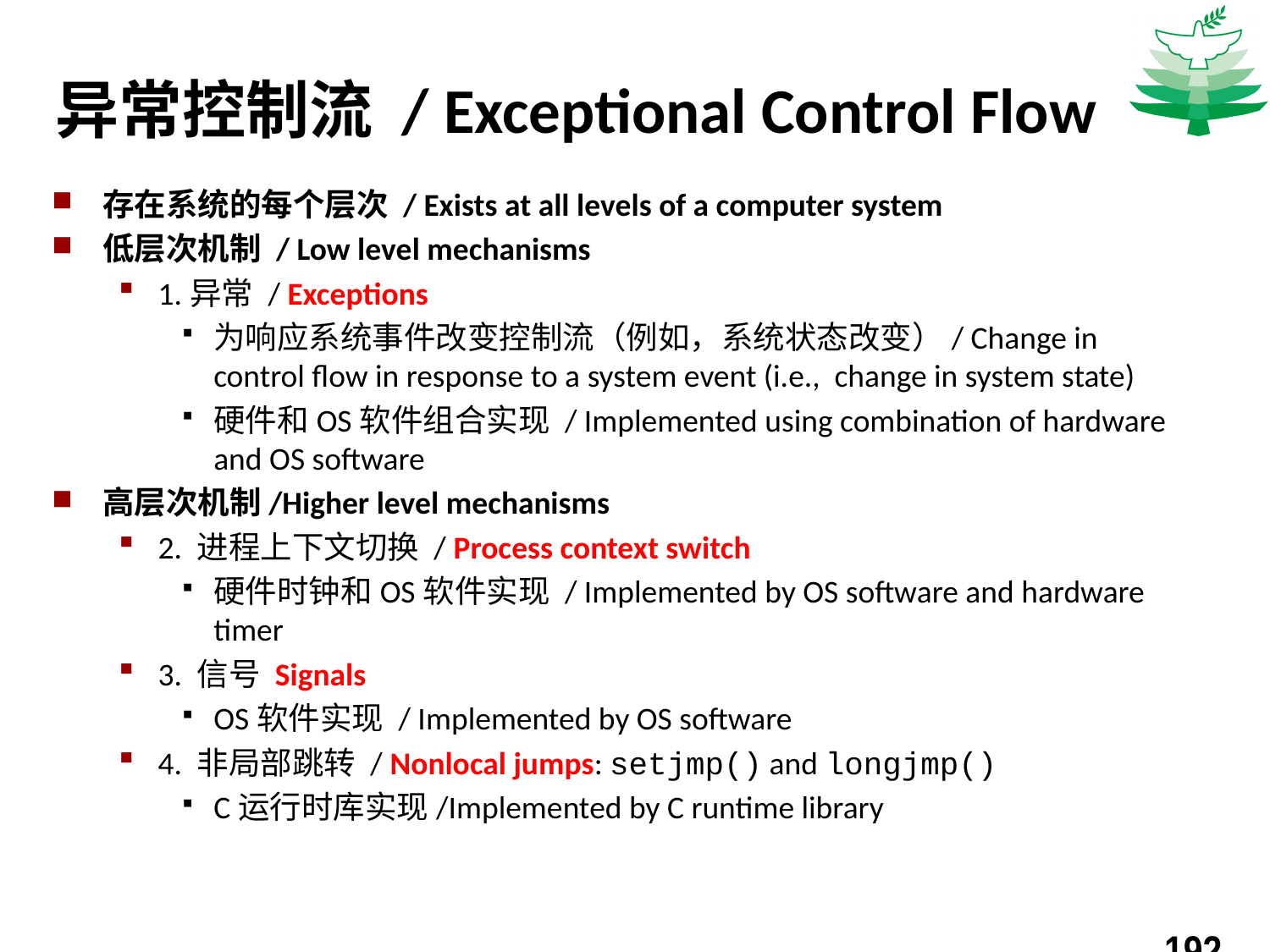

# 异常控制流 / Exceptional Control Flow
存在系统的每个层次 / Exists at all levels of a computer system
低层次机制 / Low level mechanisms
1.异常 / Exceptions
为响应系统事件改变控制流（例如，系统状态改变）/ Change in control flow in response to a system event (i.e.,  change in system state)
硬件和OS软件组合实现 / Implemented using combination of hardware and OS software
高层次机制/Higher level mechanisms
2. 进程上下文切换 / Process context switch
硬件时钟和OS软件实现 / Implemented by OS software and hardware timer
3. 信号 Signals
OS软件实现 / Implemented by OS software
4. 非局部跳转 / Nonlocal jumps: setjmp() and longjmp()
C运行时库实现/Implemented by C runtime library